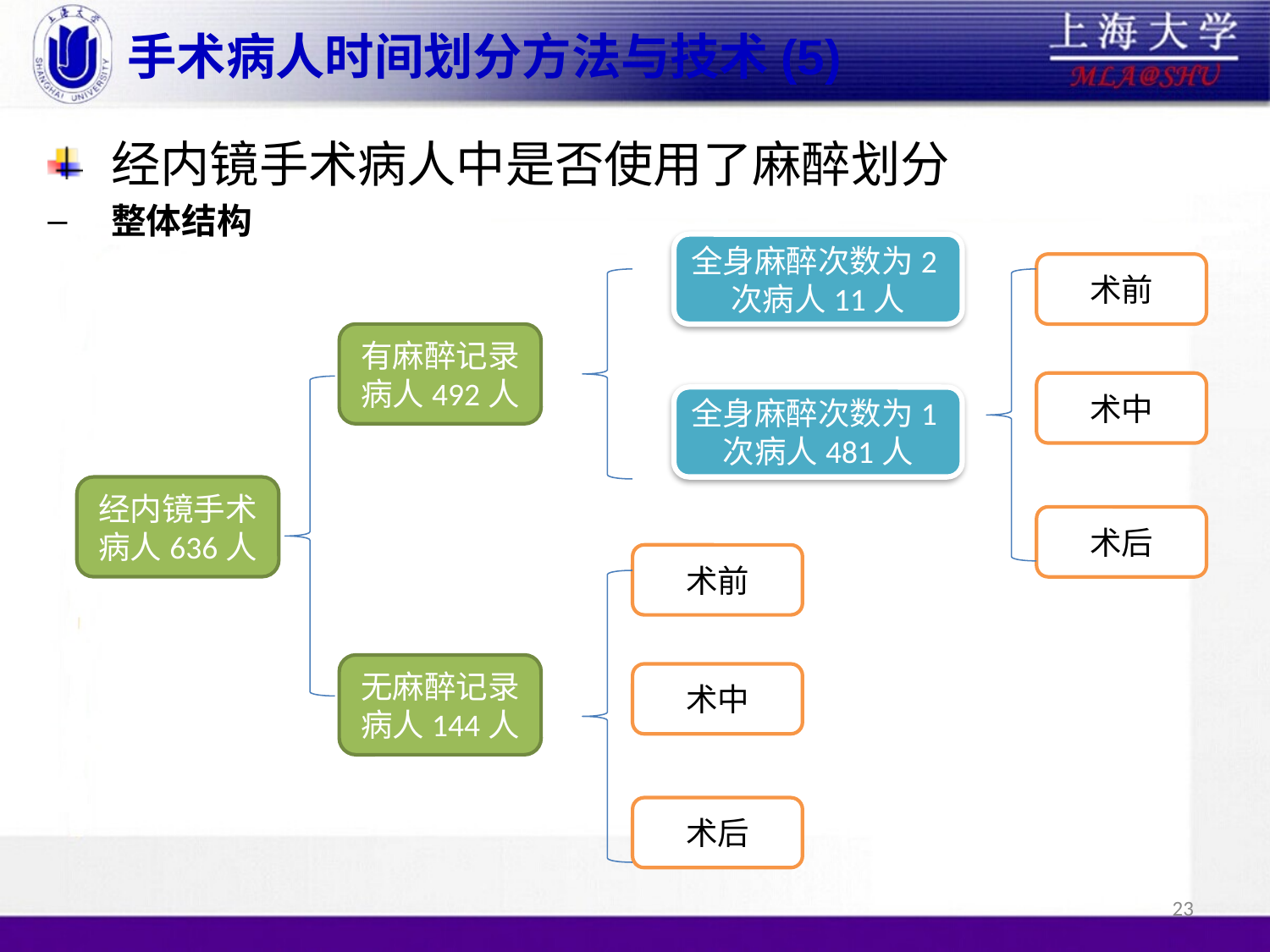

# 手术病人时间划分方法与技术(5)
经内镜手术病人中是否使用了麻醉划分
整体结构

全身麻醉次数为2次病人11人
术前
术中
术后

有麻醉记录病人492人

全身麻醉次数为1次病人481人
经内镜手术病人636人
术前
术中
术后

无麻醉记录病人144人
23